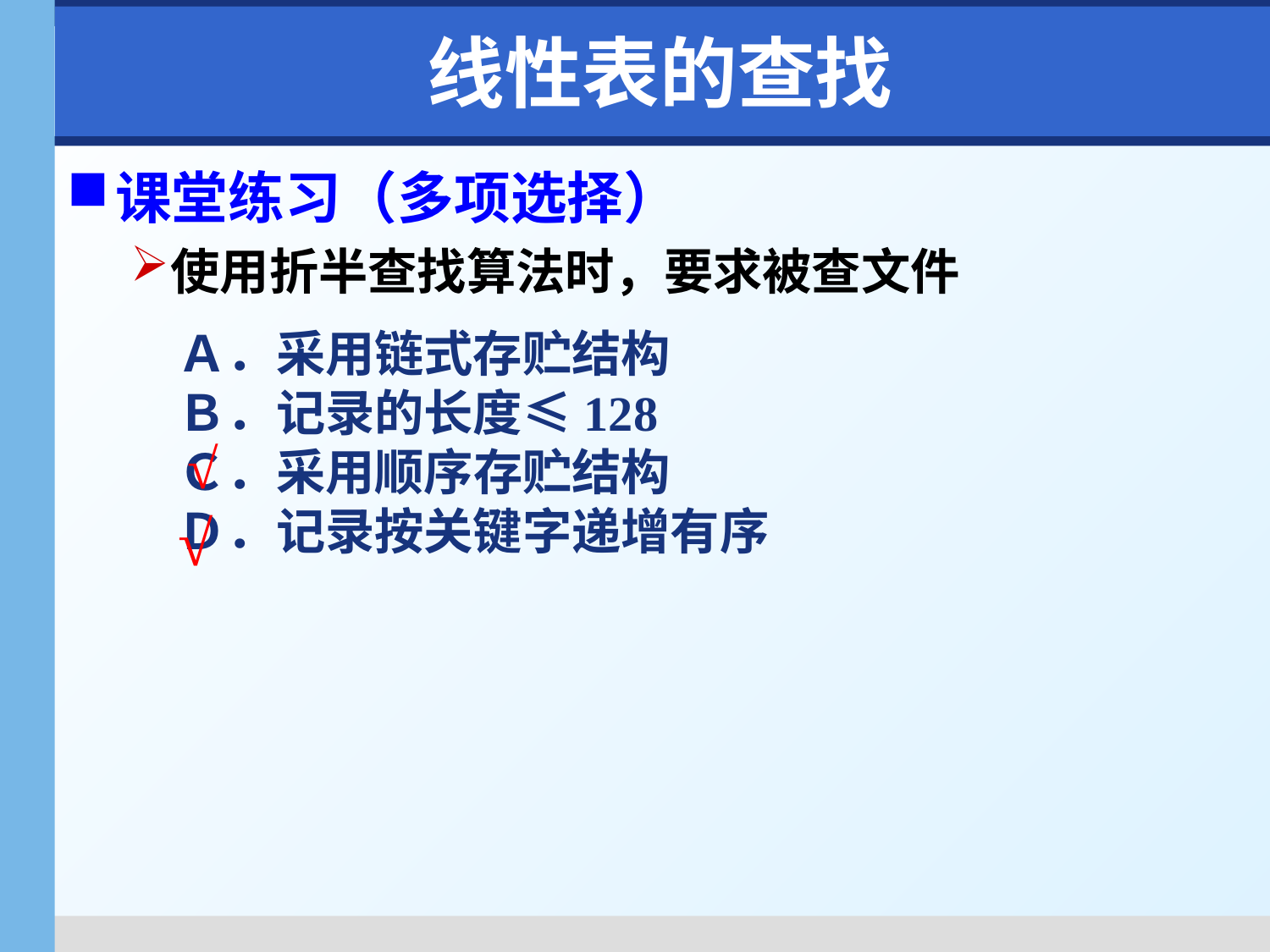

# 线性表的查找
课堂练习（多项选择）
使用折半查找算法时，要求被查文件
Ａ．采用链式存贮结构
Ｂ．记录的长度≤128
Ｃ．采用顺序存贮结构
Ｄ．记录按关键字递增有序
√
√